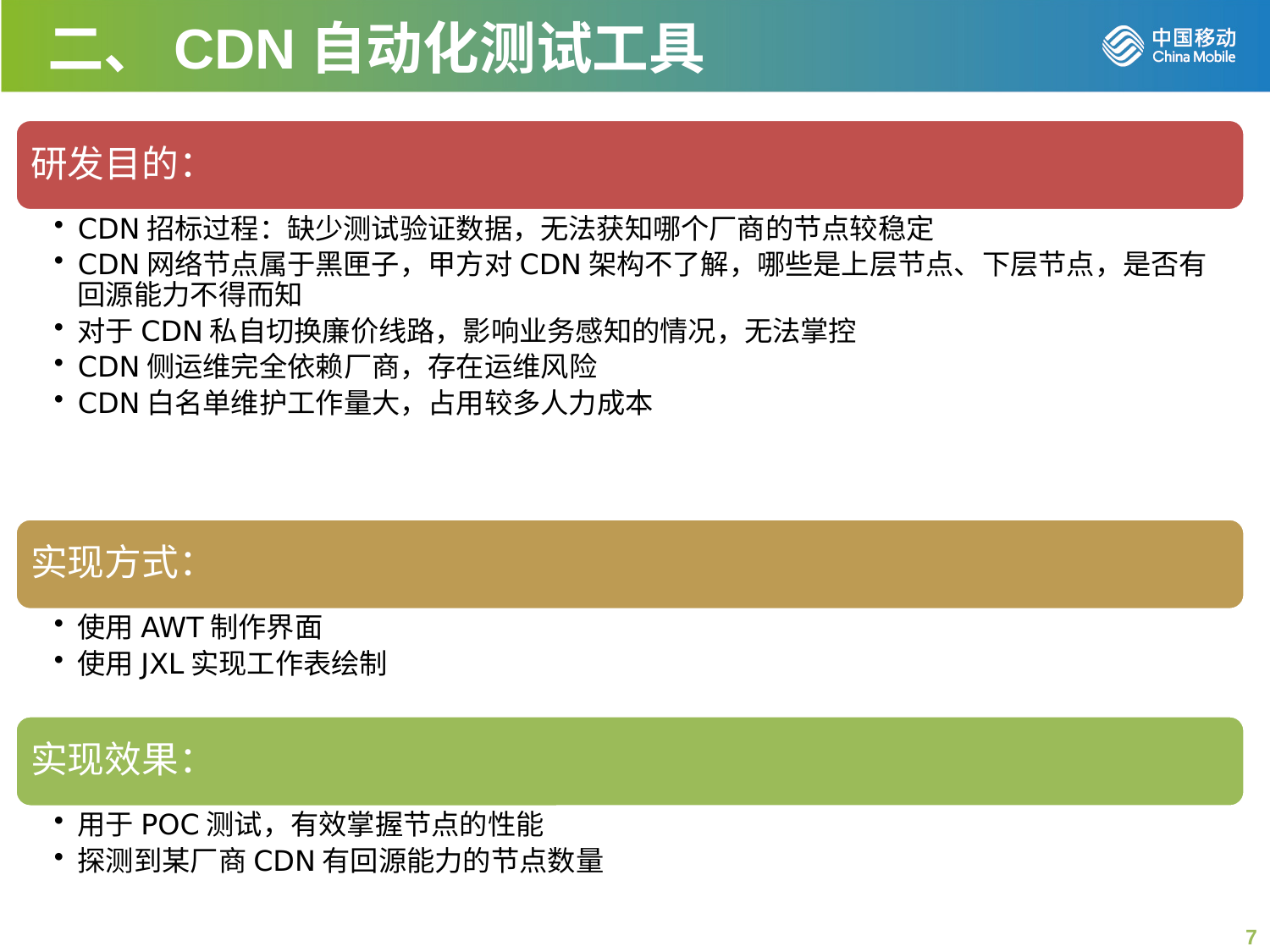

# 二、CDN自动化测试工具
研发目的：
CDN招标过程：缺少测试验证数据，无法获知哪个厂商的节点较稳定
CDN网络节点属于黑匣子，甲方对CDN架构不了解，哪些是上层节点、下层节点，是否有回源能力不得而知
对于CDN私自切换廉价线路，影响业务感知的情况，无法掌控
CDN侧运维完全依赖厂商，存在运维风险
CDN白名单维护工作量大，占用较多人力成本
实现方式：
使用AWT制作界面
使用JXL实现工作表绘制
实现效果：
用于POC测试，有效掌握节点的性能
探测到某厂商CDN有回源能力的节点数量